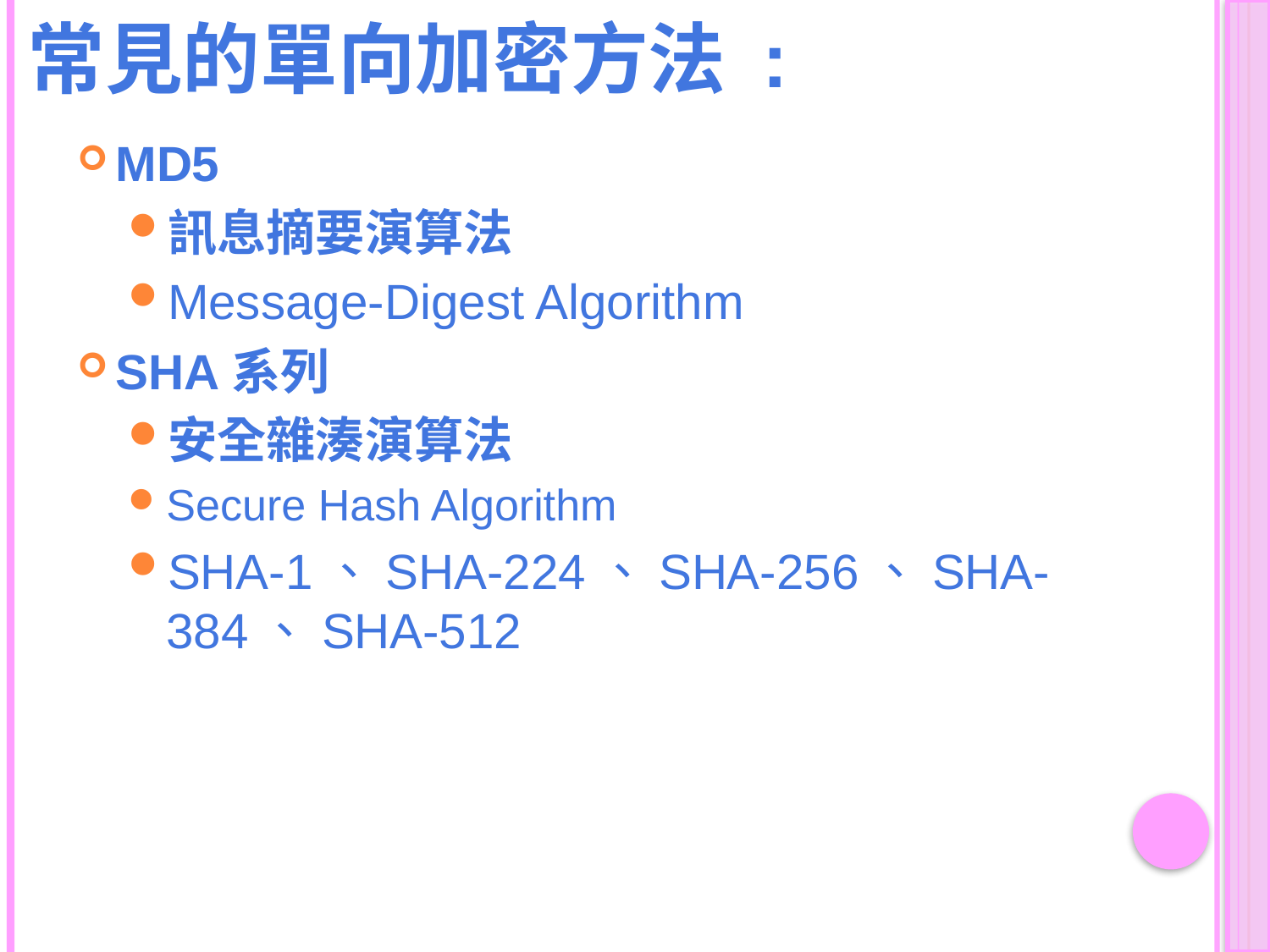

# 常見的單向加密方法 :
MD5
訊息摘要演算法
Message-Digest Algorithm
SHA系列
安全雜湊演算法
Secure Hash Algorithm
SHA-1、SHA-224、SHA-256、SHA-384、SHA-512